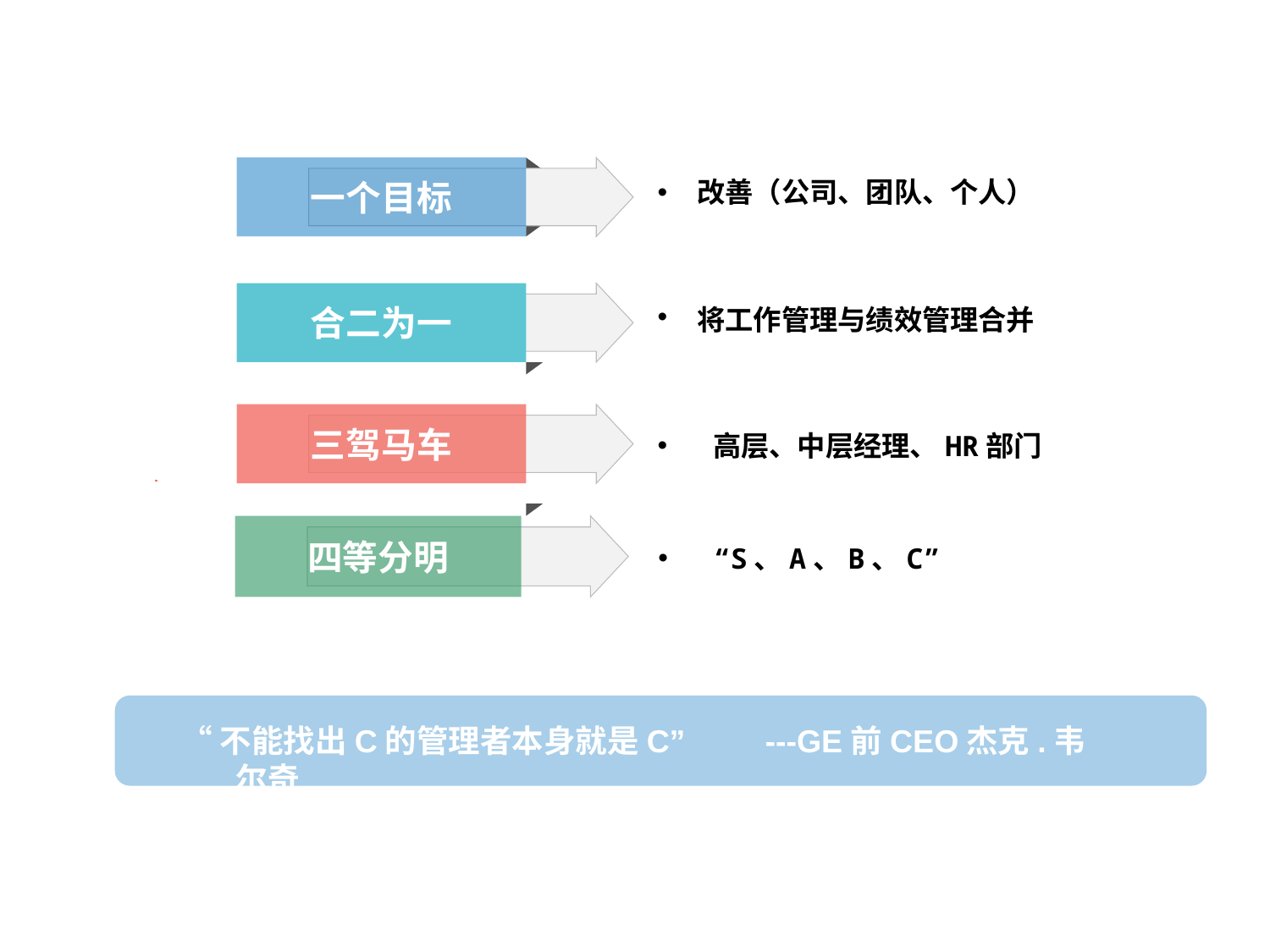

绩效管理模式特点
一个目标

改善（公司、团队、个人）

合二为一

将工作管理与绩效管理合并

三驾马车

高层、中层经理、HR部门

四等分明

“S、A、B、C”

“不能找出C的管理者本身就是C”         ---GE前CEO杰克.韦尔奇